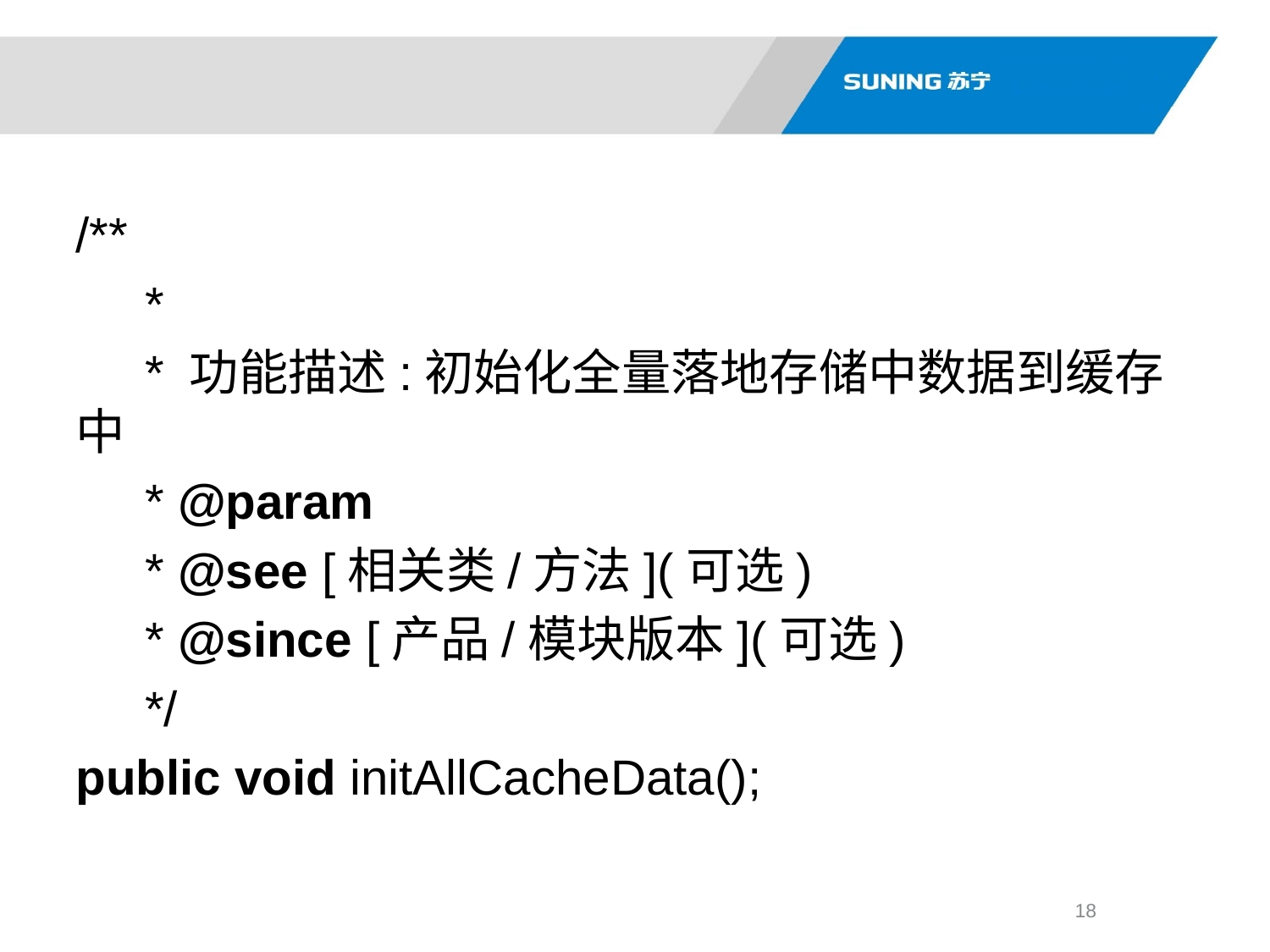

/**
     *
     * 功能描述:初始化全量落地存储中数据到缓存中
     * @param
     * @see [相关类/方法](可选)
     * @since [产品/模块版本](可选)
     */
public void initAllCacheData();